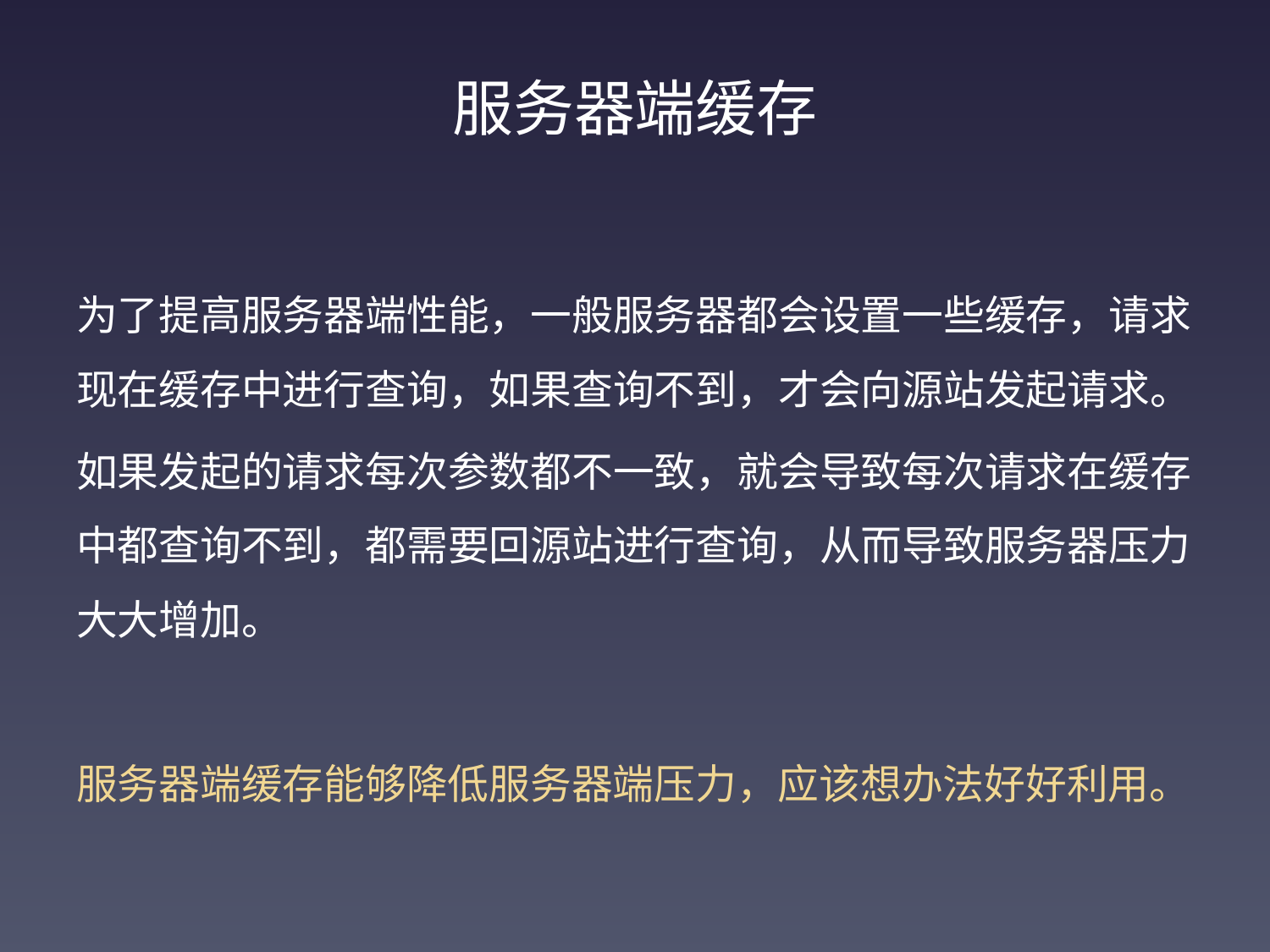

# 服务器端缓存
为了提高服务器端性能，一般服务器都会设置一些缓存，请求现在缓存中进行查询，如果查询不到，才会向源站发起请求。
如果发起的请求每次参数都不一致，就会导致每次请求在缓存中都查询不到，都需要回源站进行查询，从而导致服务器压力大大增加。

服务器端缓存能够降低服务器端压力，应该想办法好好利用。